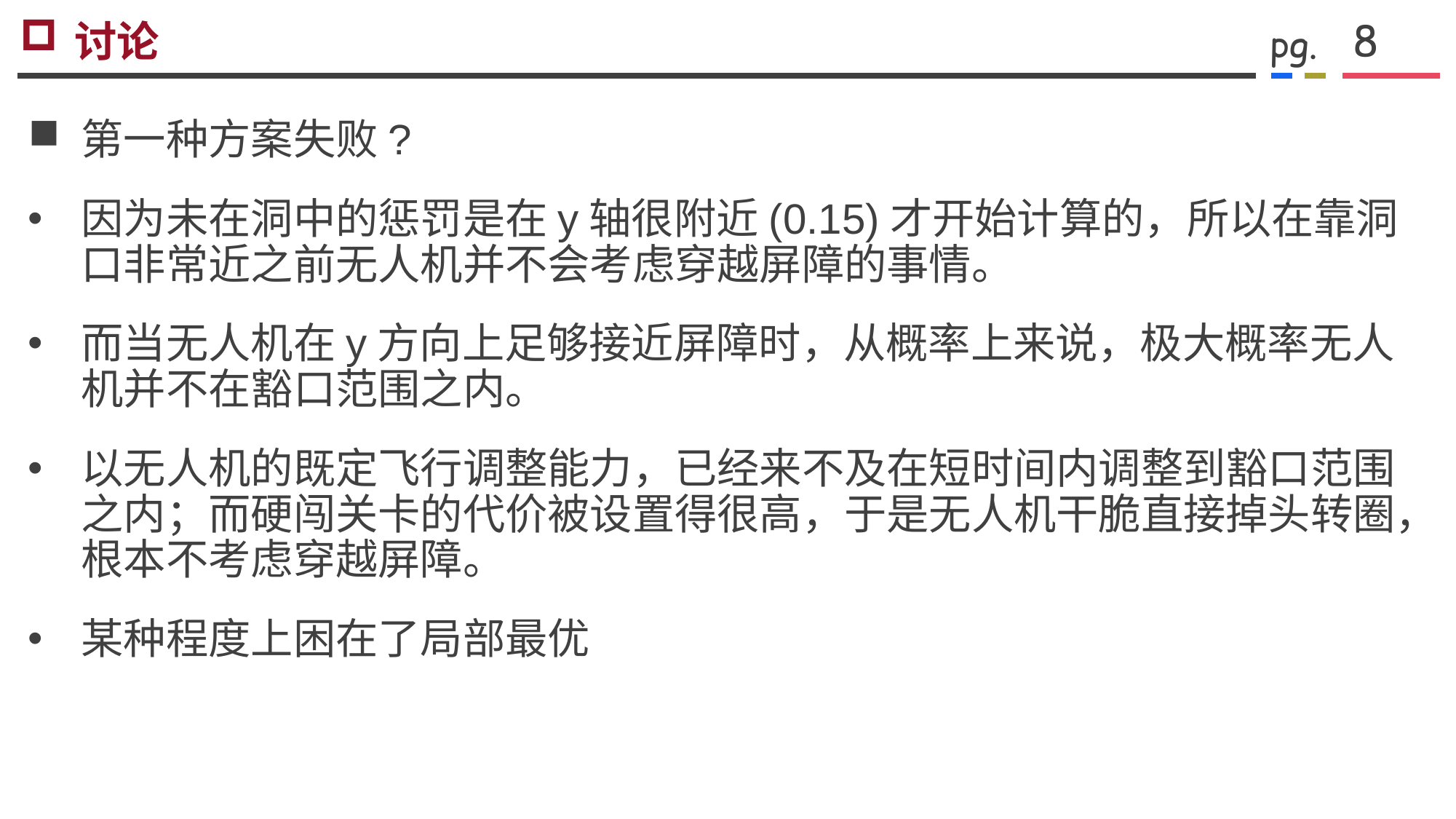

# 讨论
8
第一种方案失败?
因为未在洞中的惩罚是在y轴很附近(0.15)才开始计算的，所以在靠洞口非常近之前无人机并不会考虑穿越屏障的事情。
而当无人机在y方向上足够接近屏障时，从概率上来说，极大概率无人机并不在豁口范围之内。
以无人机的既定飞行调整能力，已经来不及在短时间内调整到豁口范围之内；而硬闯关卡的代价被设置得很高，于是无人机干脆直接掉头转圈，根本不考虑穿越屏障。
某种程度上困在了局部最优